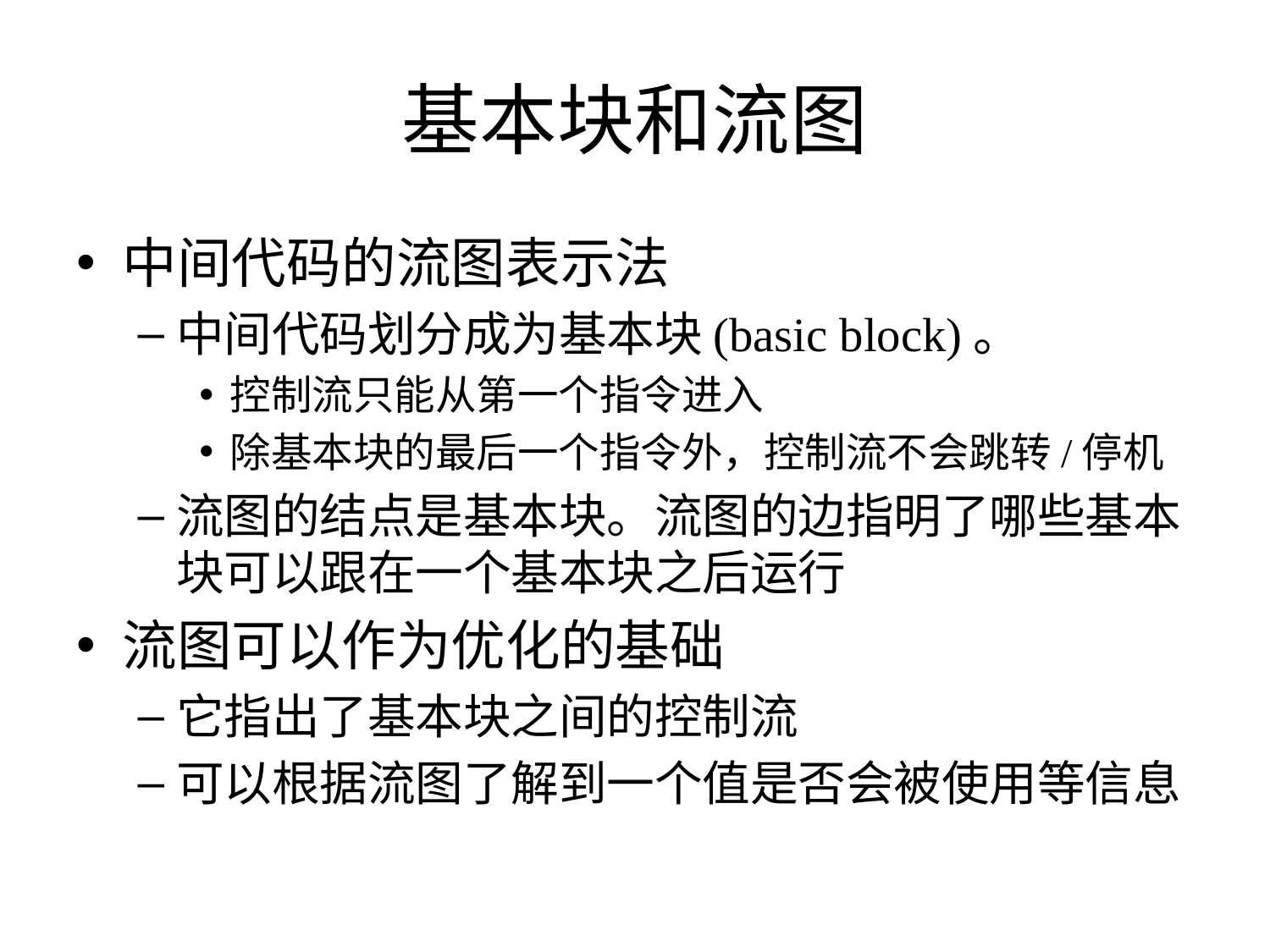

# 基本块和流图
中间代码的流图表示法
中间代码划分成为基本块(basic block)。
控制流只能从第一个指令进入
除基本块的最后一个指令外，控制流不会跳转/停机
流图的结点是基本块。流图的边指明了哪些基本块可以跟在一个基本块之后运行
流图可以作为优化的基础
它指出了基本块之间的控制流
可以根据流图了解到一个值是否会被使用等信息